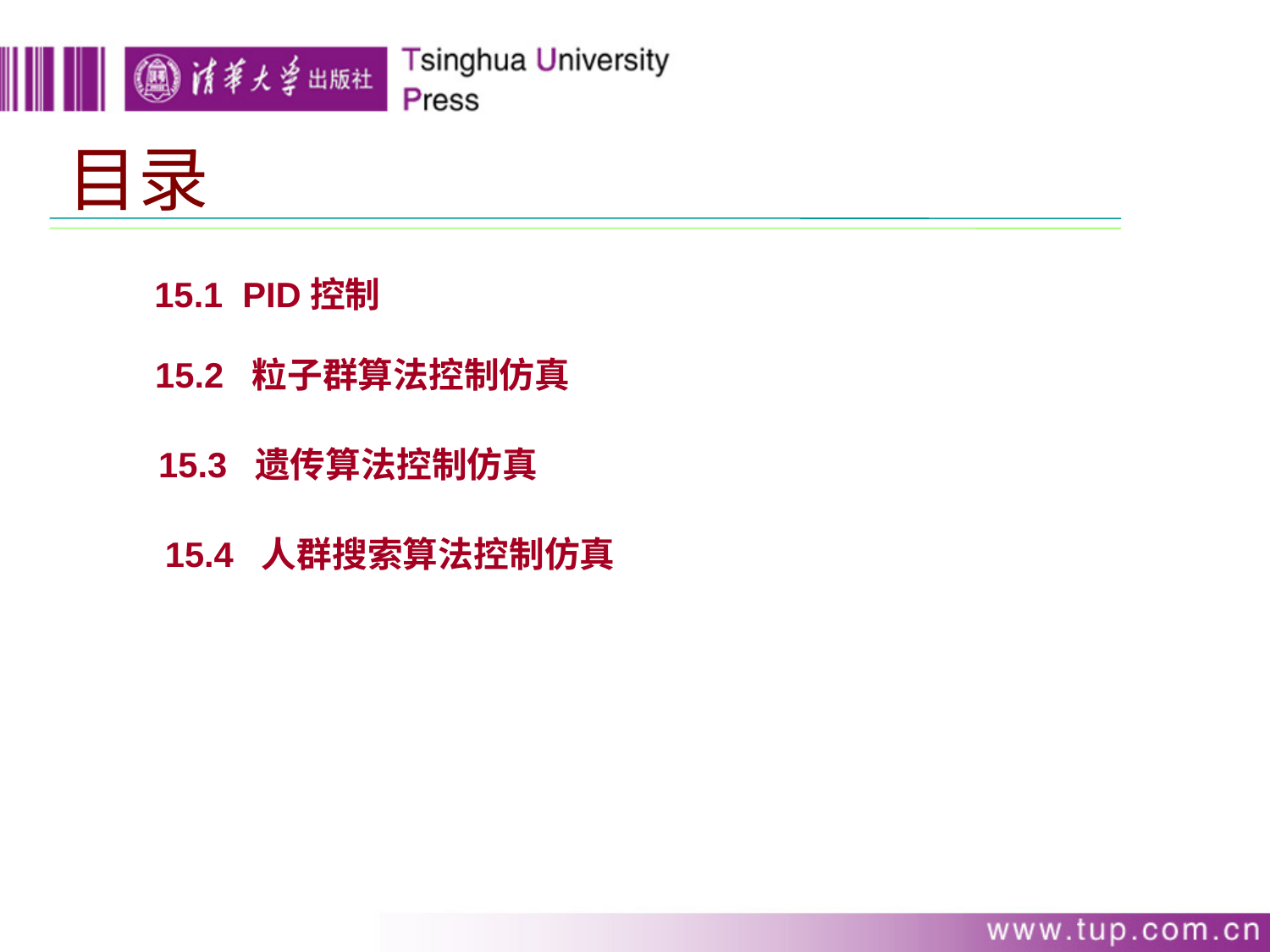

目录
15.1  PID控制
15.2  粒子群算法控制仿真
15.3  遗传算法控制仿真
15.4  人群搜索算法控制仿真